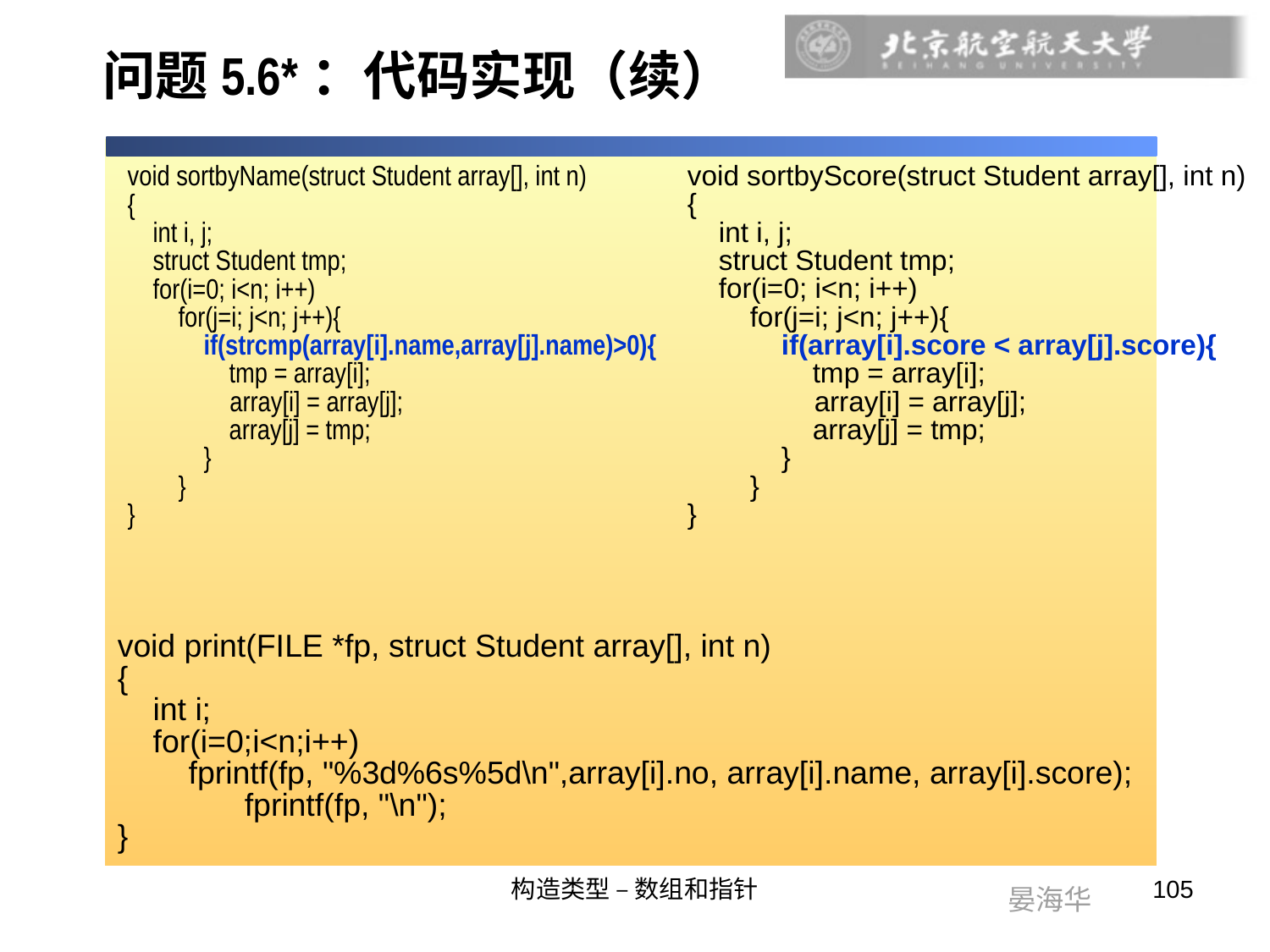

# 问题5.6*：代码实现（续）
void sortbyName(struct Student array[], int n)
{
    int i, j;
    struct Student tmp;
    for(i=0; i<n; i++)
        for(j=i; j<n; j++){
            if(strcmp(array[i].name,array[j].name)>0){
                tmp = array[i];
	          array[i] = array[j];
                array[j] = tmp;
            }
        }
}

void sortbyScore(struct Student array[], int n)
{
    int i, j;
    struct Student tmp;
    for(i=0; i<n; i++)
        for(j=i; j<n; j++){
            if(array[i].score < array[j].score){
                tmp = array[i];
	array[i] = array[j];
                array[j] = tmp;
            }
        }
}

void print(FILE *fp, struct Student array[], int n)
{
    int i;
    for(i=0;i<n;i++)
        fprintf(fp, "%3d%6s%5d\n",array[i].no, array[i].name, array[i].score);
	fprintf(fp, "\n");
}
构造类型 – 数组和指针
105